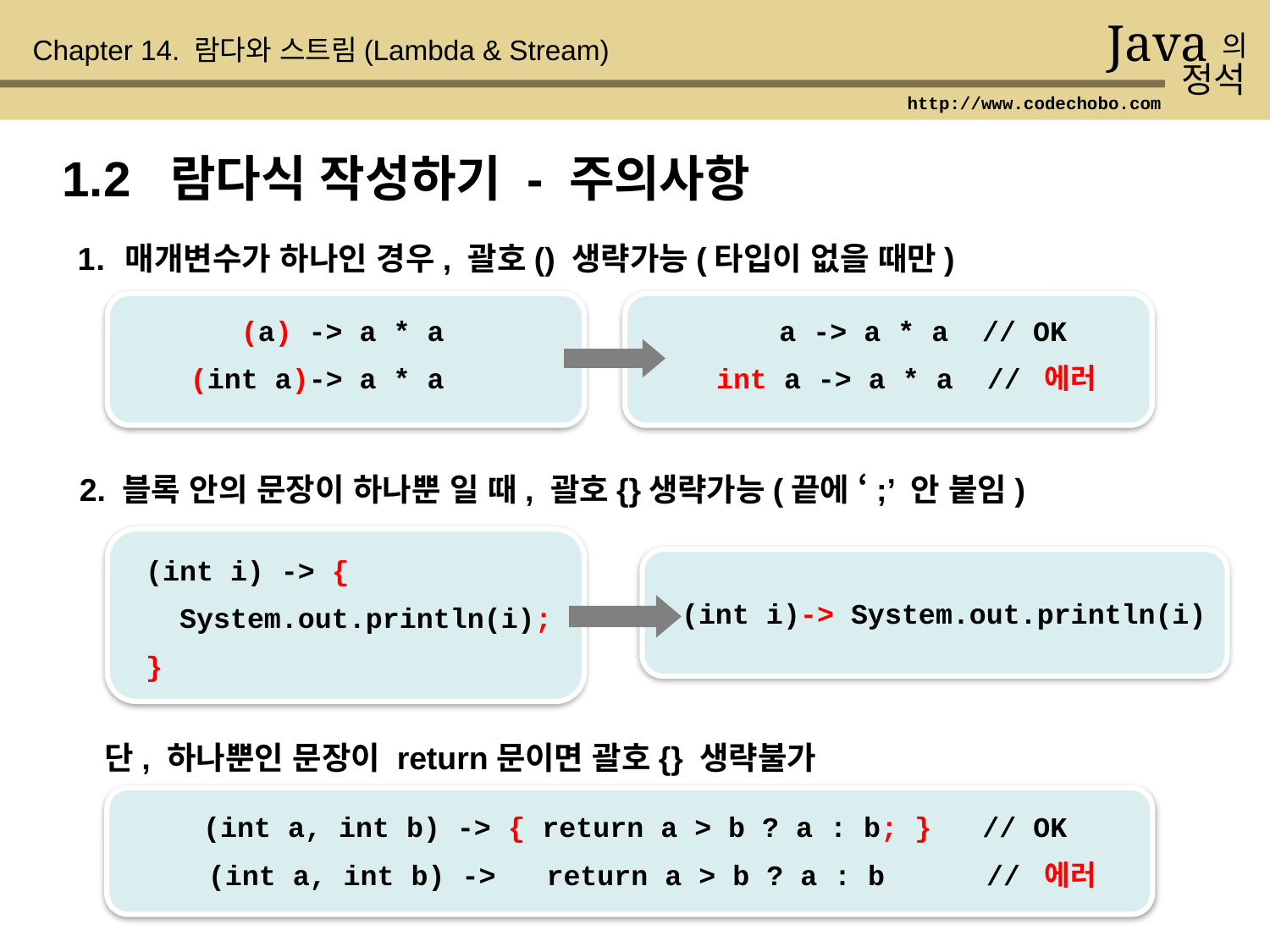

Java
의
정석
Chapter 14. 람다와 스트림(Lambda & Stream)

http://www.codechobo.com
1.2  람다식 작성하기 - 주의사항
매개변수가 하나인 경우, 괄호() 생략가능(타입이 없을 때만)

   (a) -> a * a
(int a)-> a * a

  a -> a * a  // OK
int a -> a * a  // 에러

2. 블록 안의 문장이 하나뿐 일 때, 괄호{}생략가능(끝에 ‘;’ 안 붙임)

 (int i) -> {
   System.out.println(i);
 }

(int i)-> System.out.println(i)

단, 하나뿐인 문장이 return문이면 괄호{} 생략불가

(int a, int b) -> { return a > b ? a : b; }   // OK
  (int a, int b) ->   return a > b ? a : b      // 에러